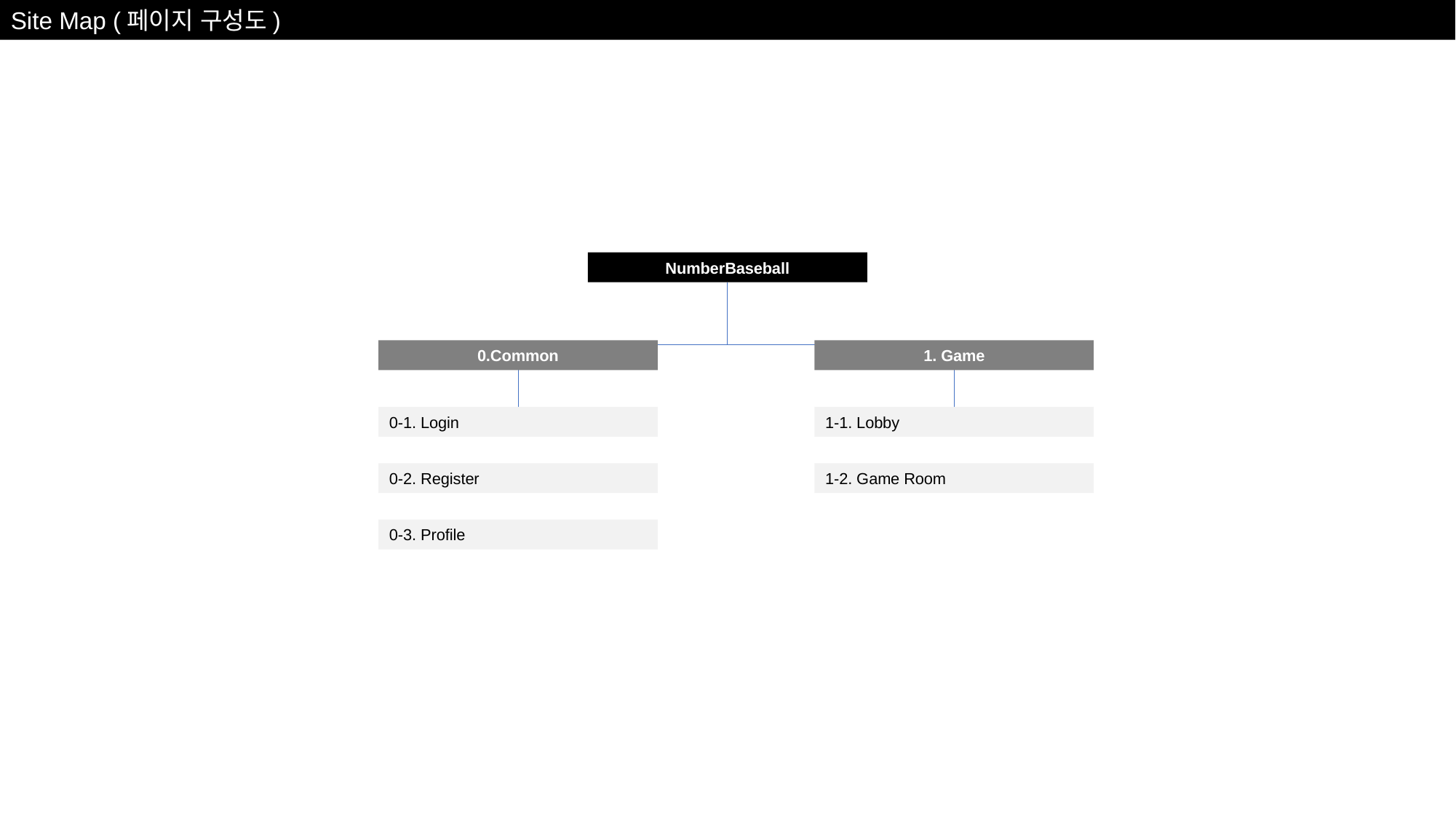

Site Map (페이지 구성도)
NumberBaseball
0.Common
1. Game
1-1. Lobby
0-1. Login
0-2. Register
1-2. Game Room
0-3. Profile